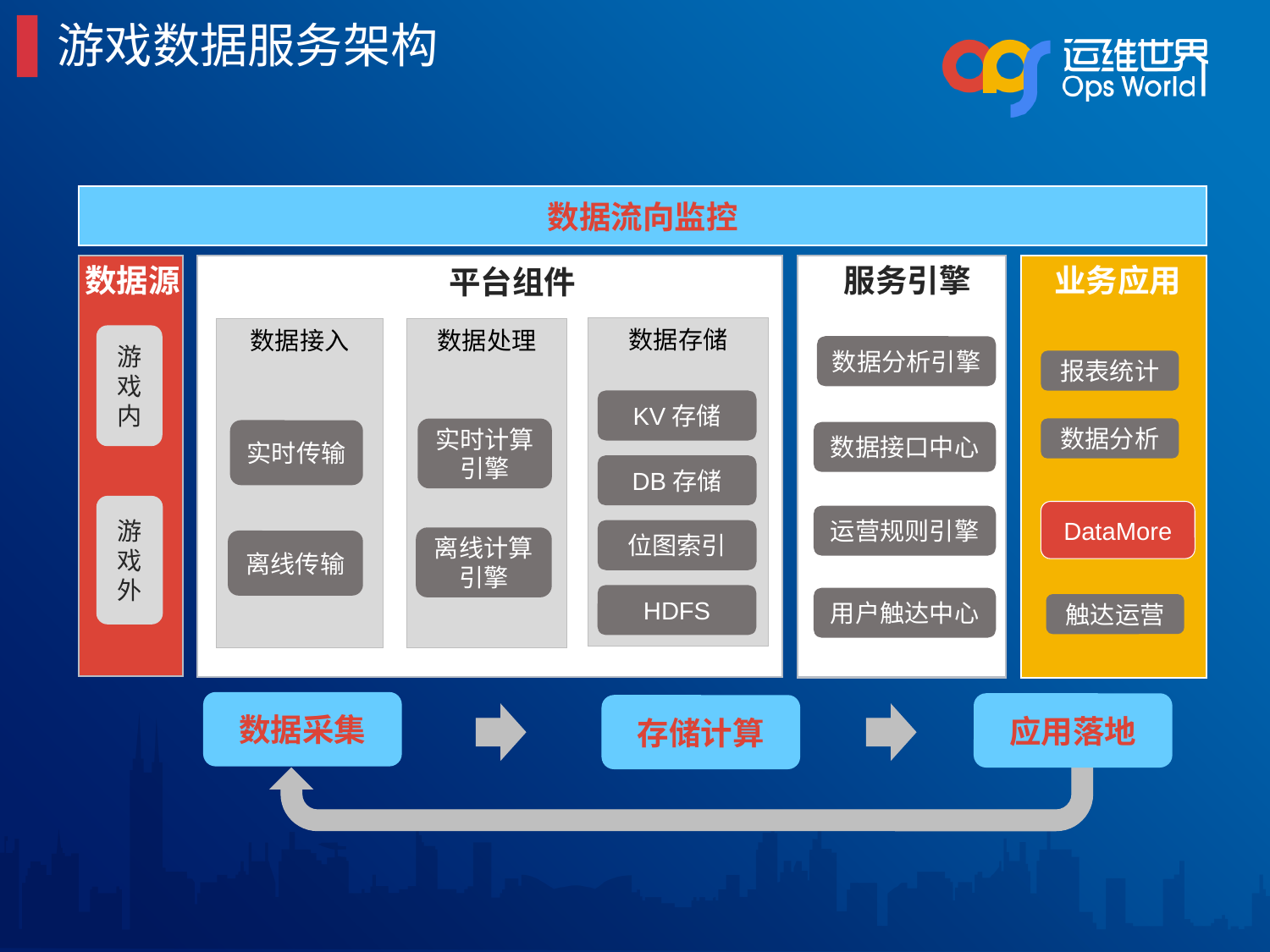

游戏数据服务架构

数据流向监控
服务引擎
数据源
业务应用
平台组件

平台组件
数据存储
数据接入
数据处理
游戏内
数据分析引擎
报表统计
KV存储
数据分析
实时计算
引擎
实时传输
数据接口中心
DB存储
游戏外
DataMore
运营规则引擎
位图索引
离线计算
引擎
离线传输
HDFS
用户触达中心
触达运营
数据采集
应用落地
存储计算